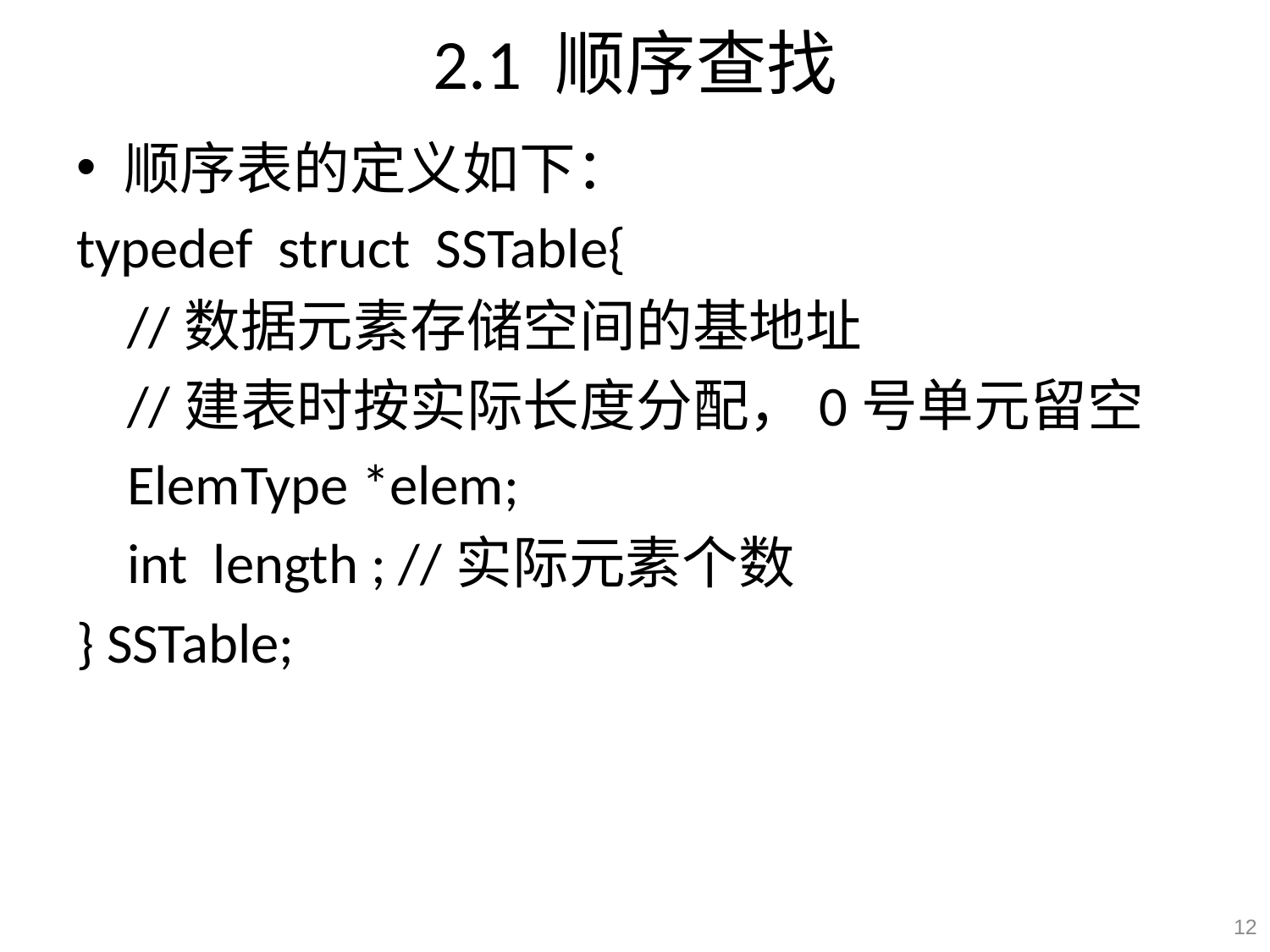

# 2.1 顺序查找
顺序表的定义如下：
typedef  struct  SSTable{
    //数据元素存储空间的基地址
    //建表时按实际长度分配，0号单元留空
    ElemType *elem;
    int  length ; //实际元素个数
} SSTable;
12